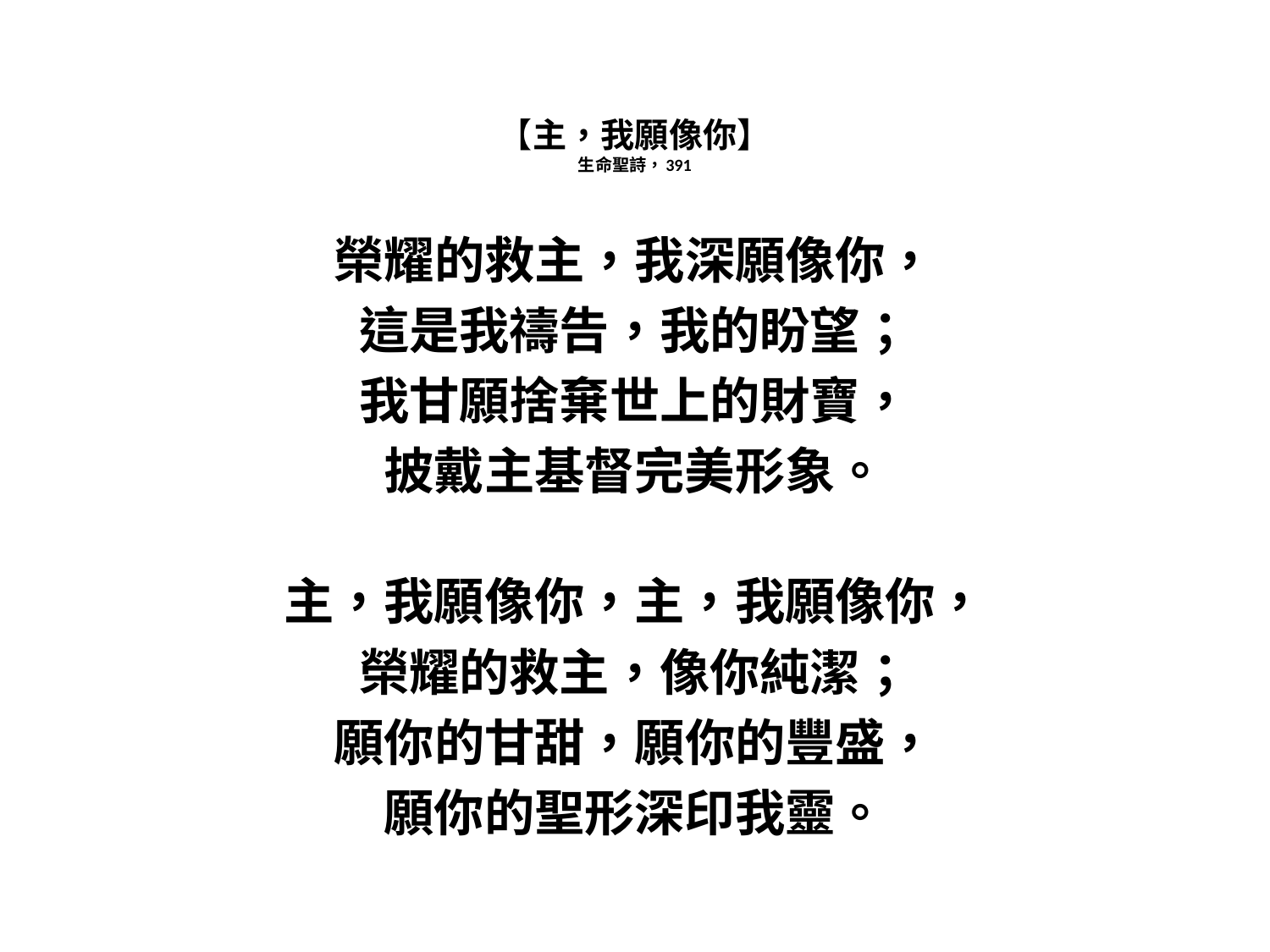

# 【主，我願像你】 生命聖詩，391
榮耀的救主，我深願像你，
這是我禱告，我的盼望；
我甘願捨棄世上的財寶，
披戴主基督完美形象。
主，我願像你，主，我願像你，
榮耀的救主，像你純潔；
願你的甘甜，願你的豐盛，
願你的聖形深印我靈。